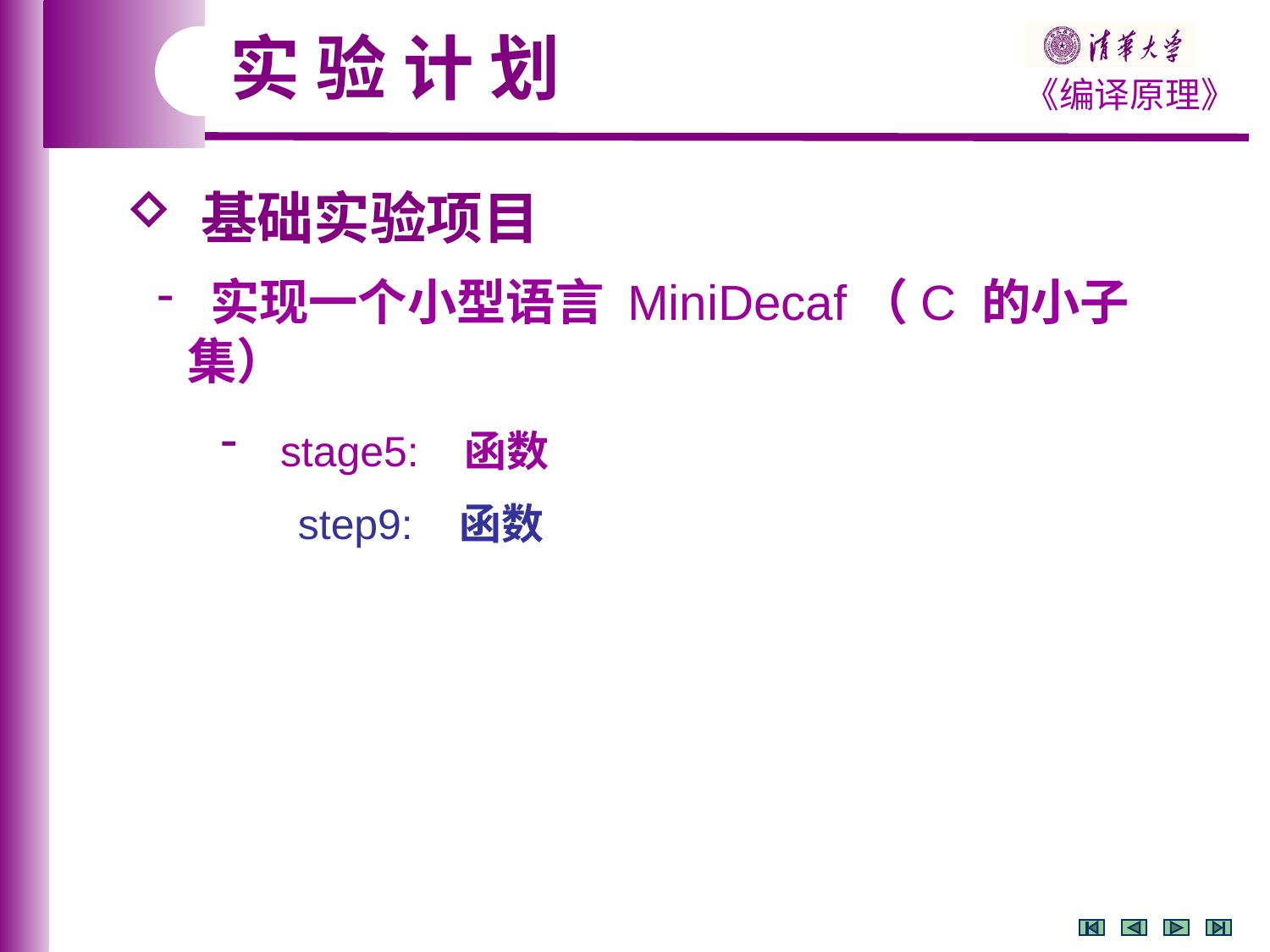

实 验 计 划
 基础实验项目

 实现一个小型语言 MiniDecaf（C 的小子集）

 stage5:   函数

    step9:   函数